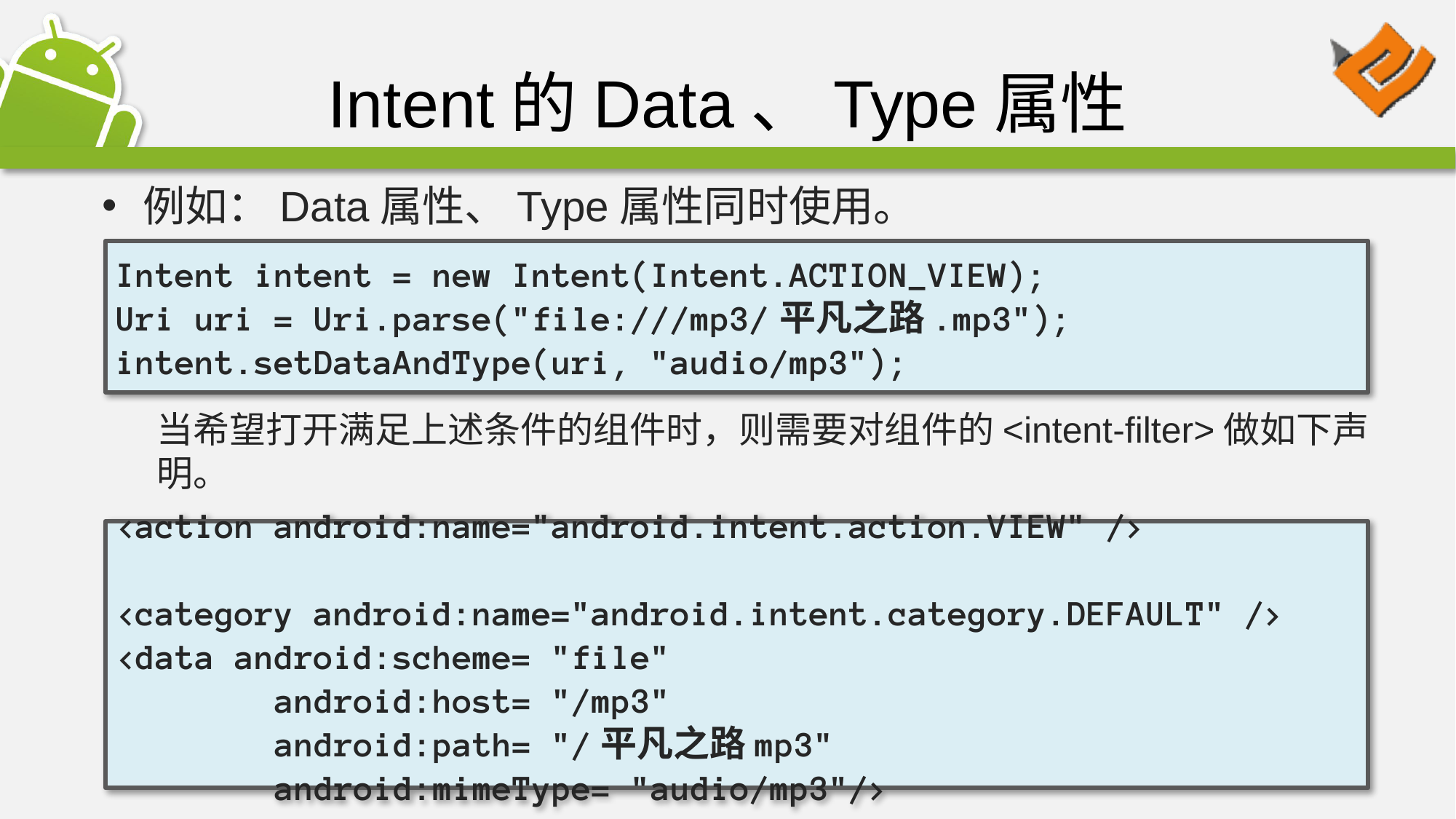

# Intent的Data、Type属性
例如：Data属性、Type属性同时使用。
Intent intent = new Intent(Intent.ACTION_VIEW);
Uri uri = Uri.parse("file:///mp3/平凡之路.mp3");
intent.setDataAndType(uri, "audio/mp3");
当希望打开满足上述条件的组件时，则需要对组件的<intent-filter>做如下声明。
<action android:name="android.intent.action.VIEW" />
<category android:name="android.intent.category.DEFAULT" />
<data android:scheme= "file"
        android:host= "/mp3"
        android:path= "/平凡之路mp3"
        android:mimeType= "audio/mp3"/>